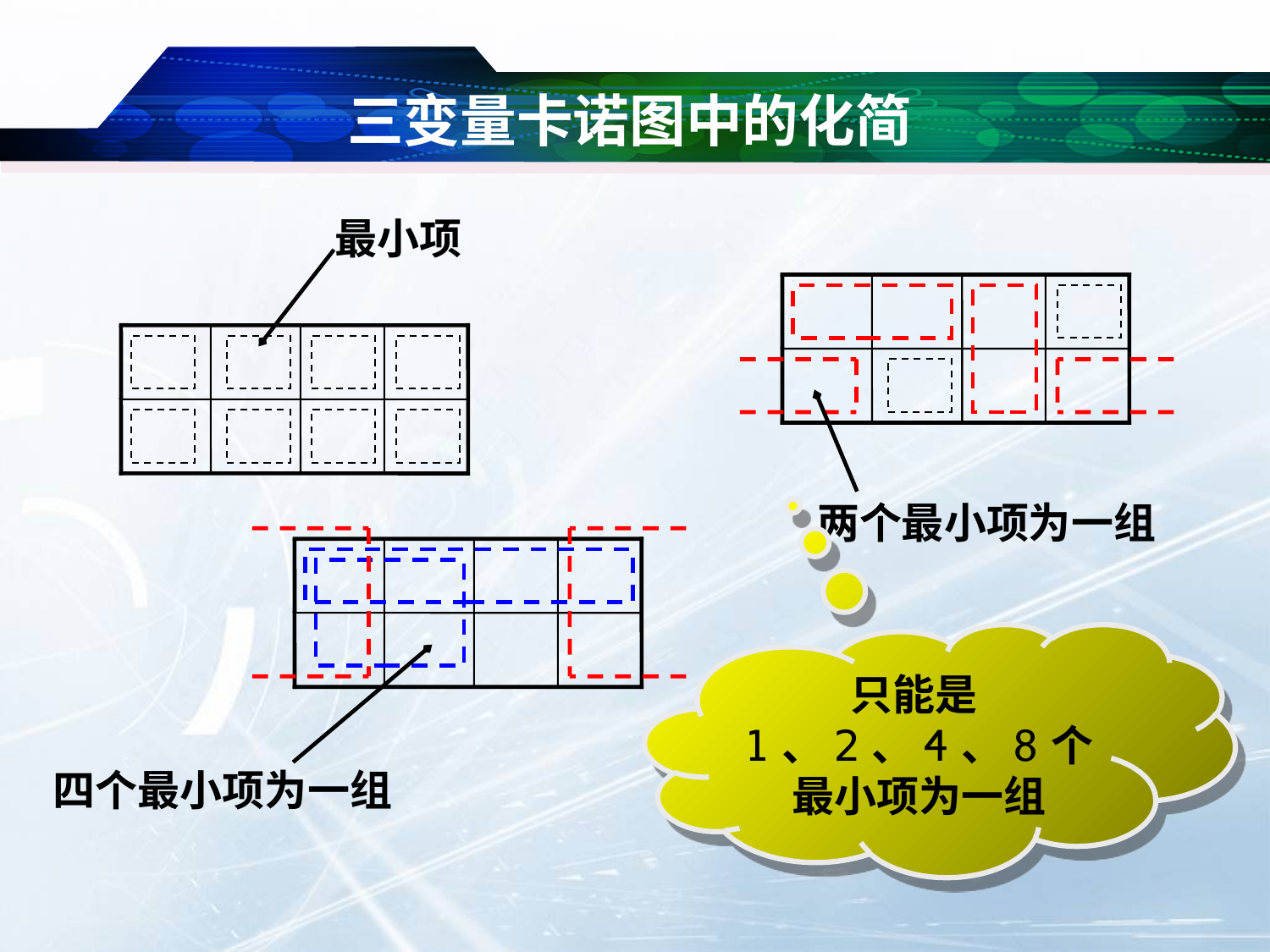

# 三变量卡诺图中的化简
最小项

两个最小项为一组

只能是1、2、4、8个最小项为一组

四个最小项为一组